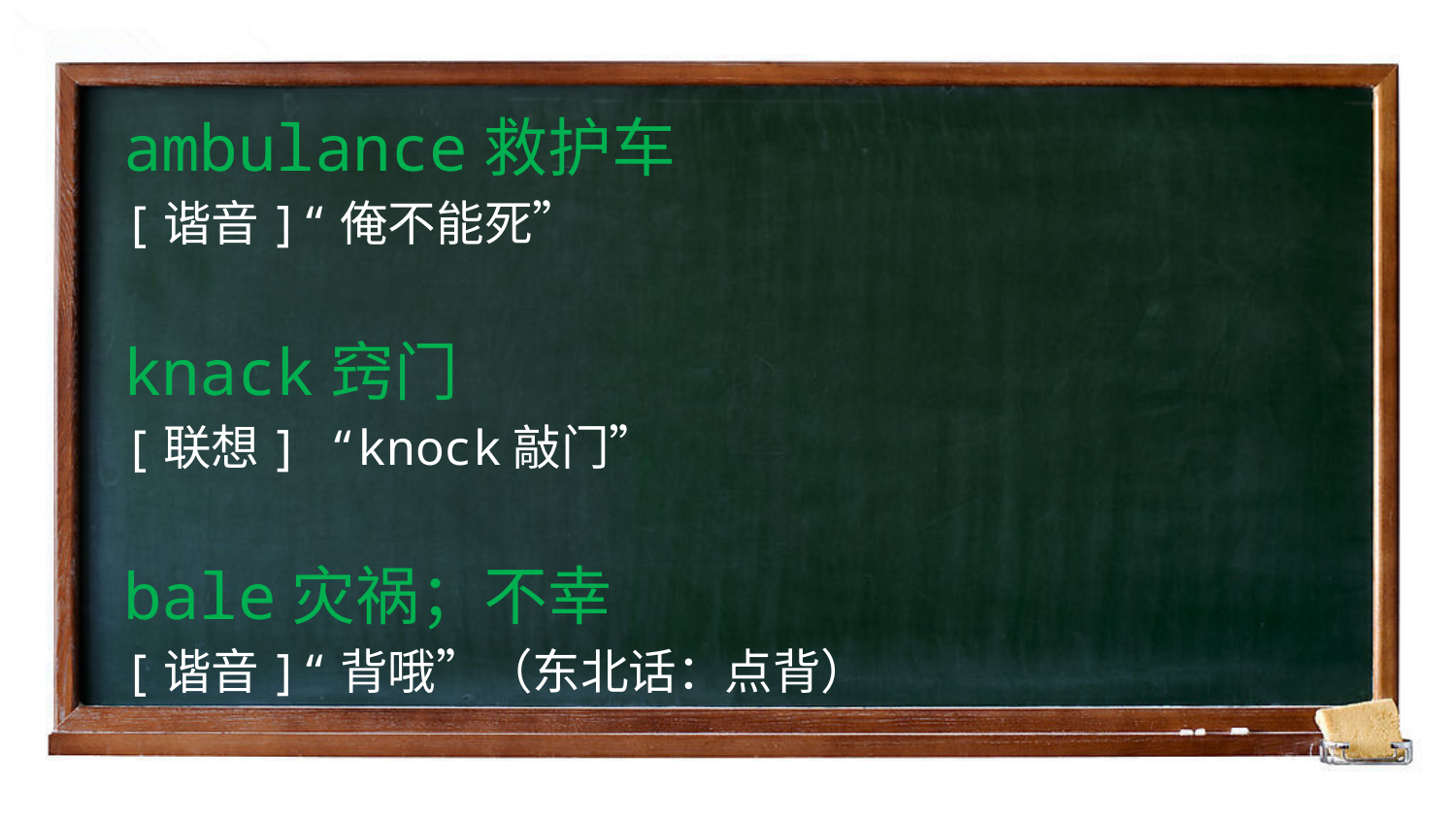

ambulance救护车
[谐音]“俺不能死”

knack窍门
[联想] “knock敲门”

bale灾祸；不幸
[谐音]“背哦”（东北话：点背）